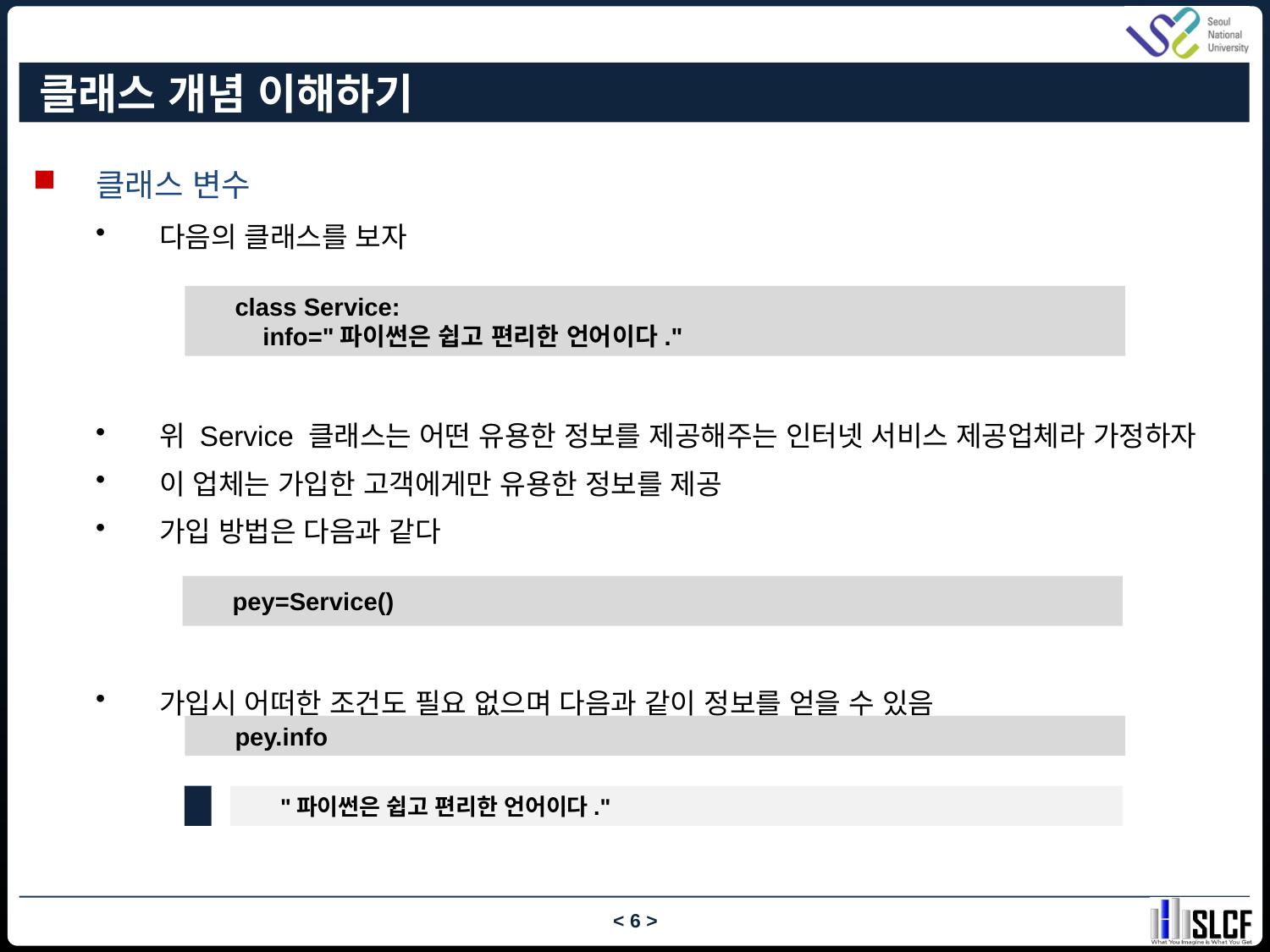

# 클래스 개념 이해하기
클래스 변수
다음의 클래스를 보자

위 Service 클래스는 어떤 유용한 정보를 제공해주는 인터넷 서비스 제공업체라 가정하자
이 업체는 가입한 고객에게만 유용한 정보를 제공
가입 방법은 다음과 같다

가입시 어떠한 조건도 필요 없으며 다음과 같이 정보를 얻을 수 있음

class Service:
    info="파이썬은 쉽고 편리한 언어이다."
pey=Service()
pey.info

"파이썬은 쉽고 편리한 언어이다."